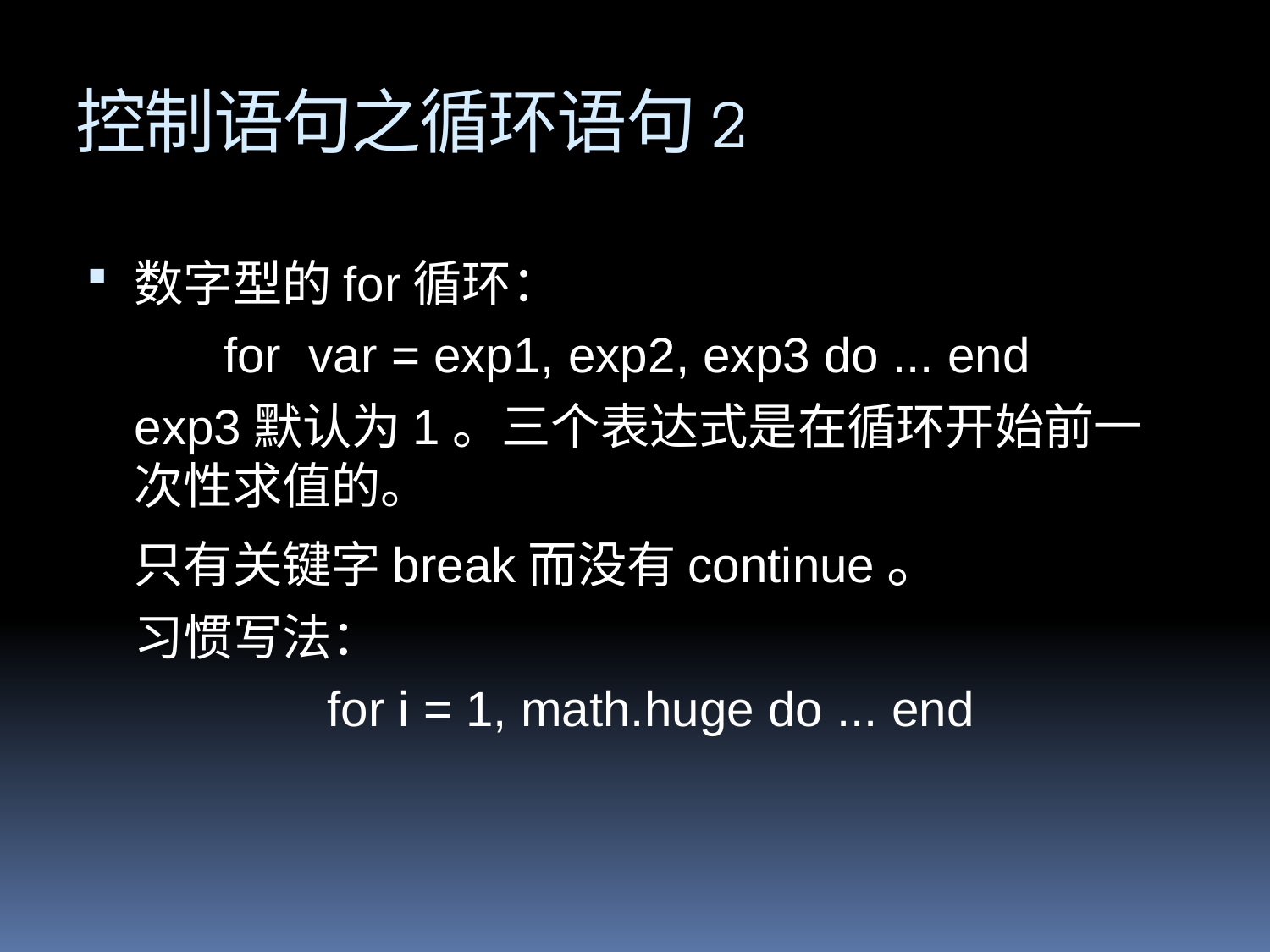

# 控制语句之循环语句2
数字型的for循环：
for  var = exp1, exp2, exp3 do ... end
	exp3默认为1。三个表达式是在循环开始前一次性求值的。
	只有关键字break而没有continue。
	习惯写法：
	for i = 1, math.huge do ... end